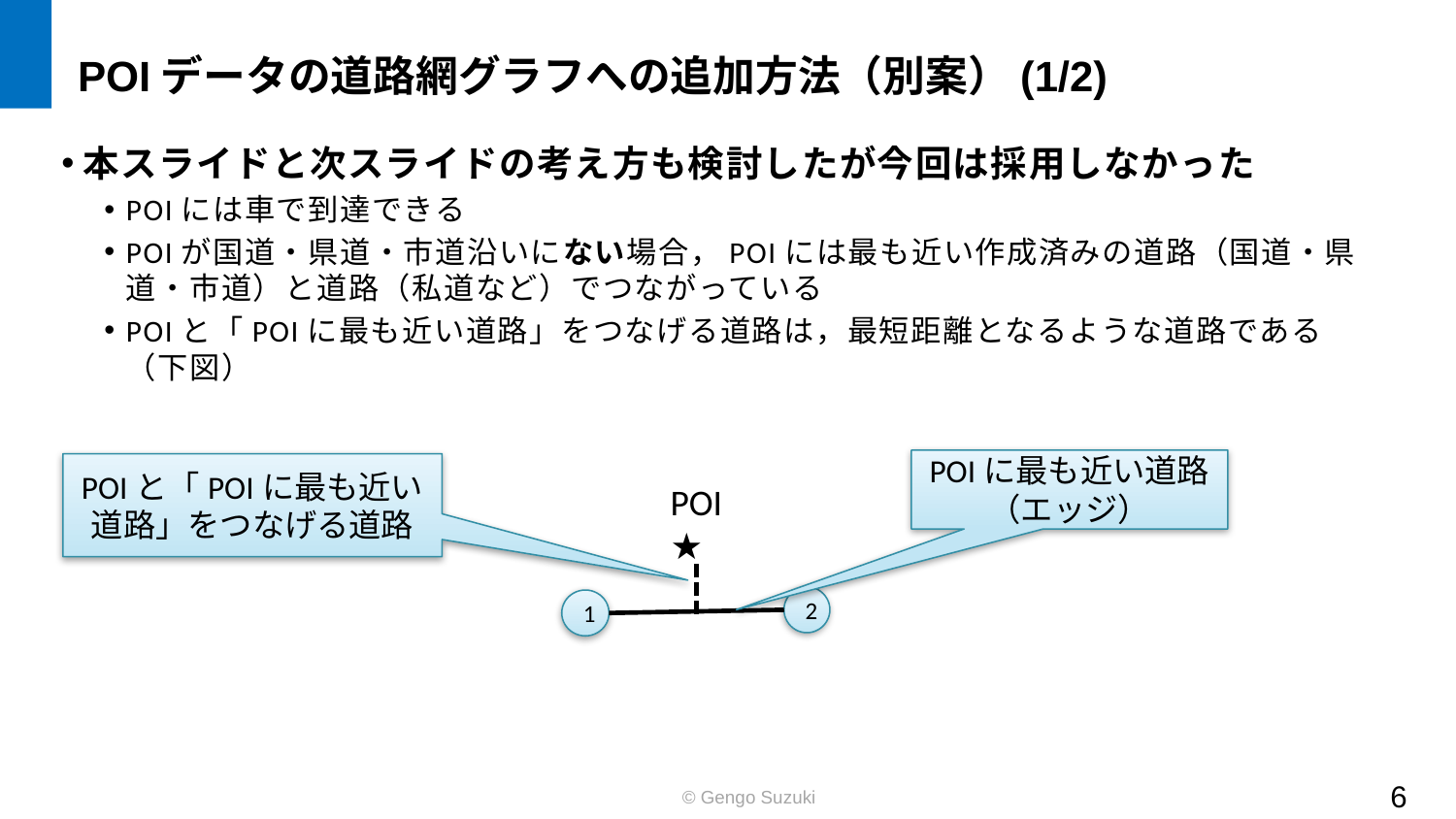

# POIデータの道路網グラフへの追加方法（別案）(1/2)
本スライドと次スライドの考え方も検討したが今回は採用しなかった
POIには車で到達できる
POIが国道・県道・市道沿いにない場合，POIには最も近い作成済みの道路（国道・県道・市道）と道路（私道など）でつながっている
POIと「POIに最も近い道路」をつなげる道路は，最短距離となるような道路である（下図）

POIに最も近い道路（エッジ）
POIと「POIに最も近い道路」をつなげる道路
POI
★
2
1